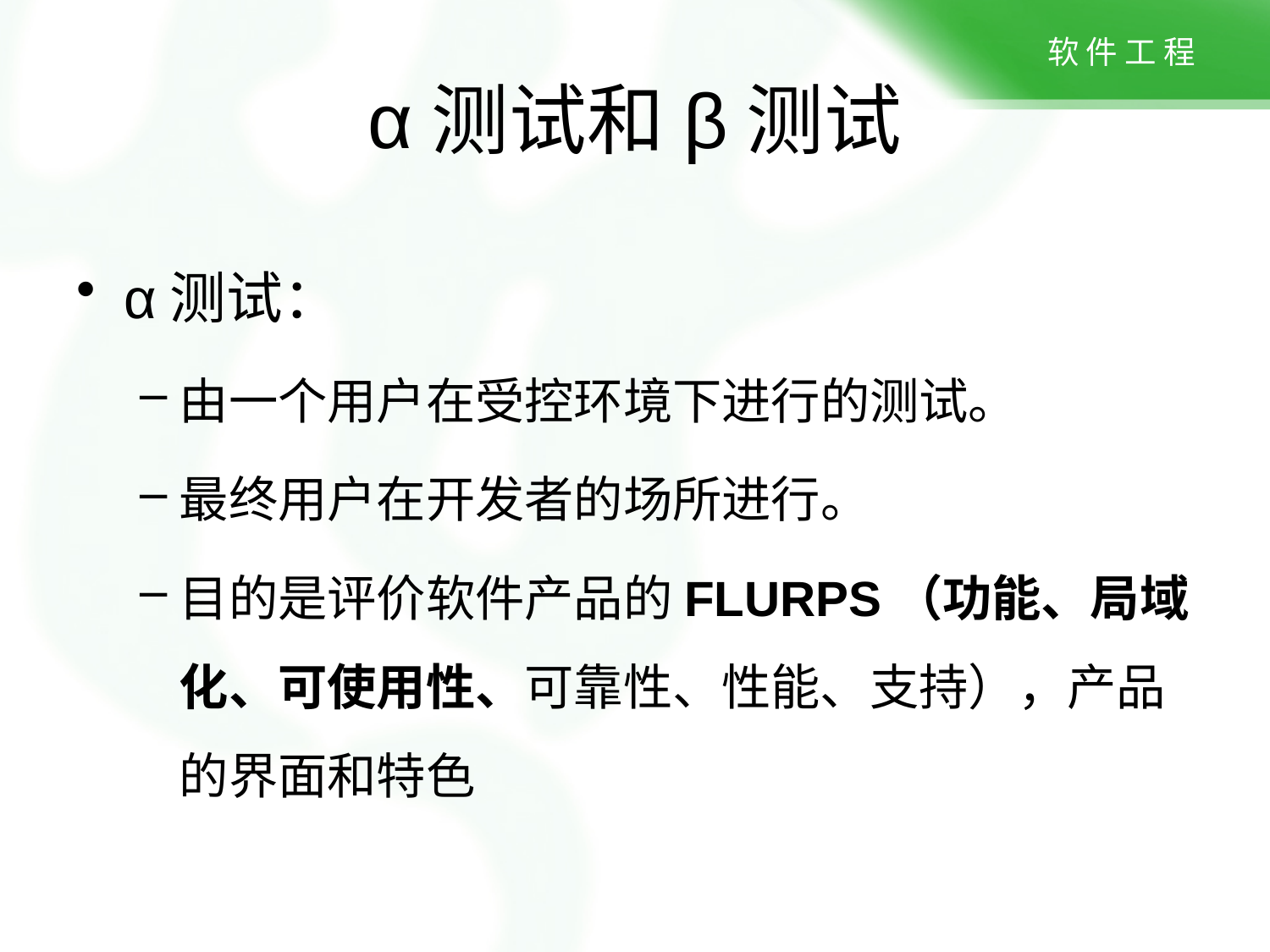

# α测试和β测试
α测试：
由一个用户在受控环境下进行的测试。
最终用户在开发者的场所进行。
目的是评价软件产品的FLURPS（功能、局域化、可使用性、可靠性、性能、支持），产品的界面和特色